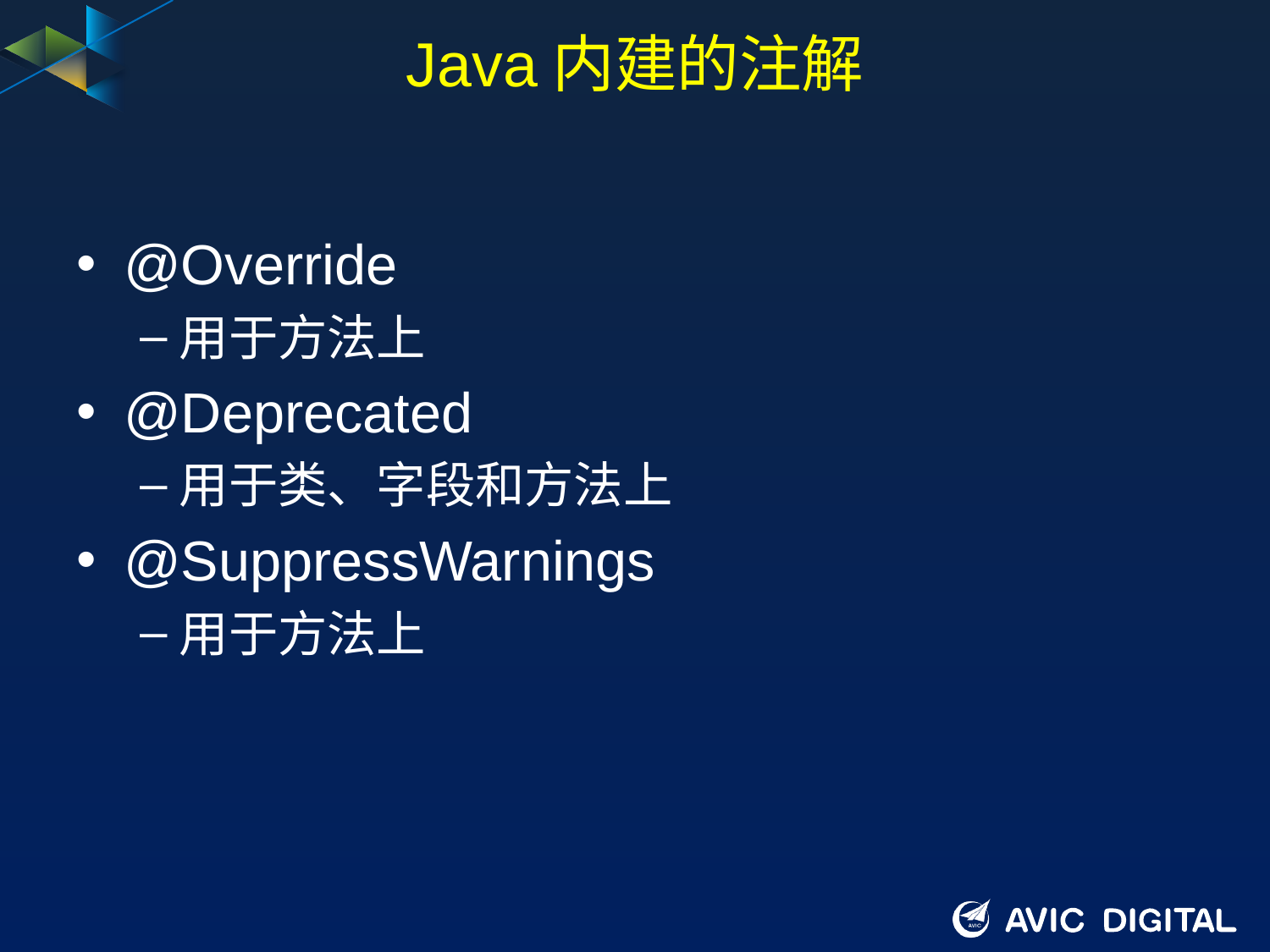

# Java内建的注解
@Override
用于方法上
@Deprecated
用于类、字段和方法上
@SuppressWarnings
用于方法上